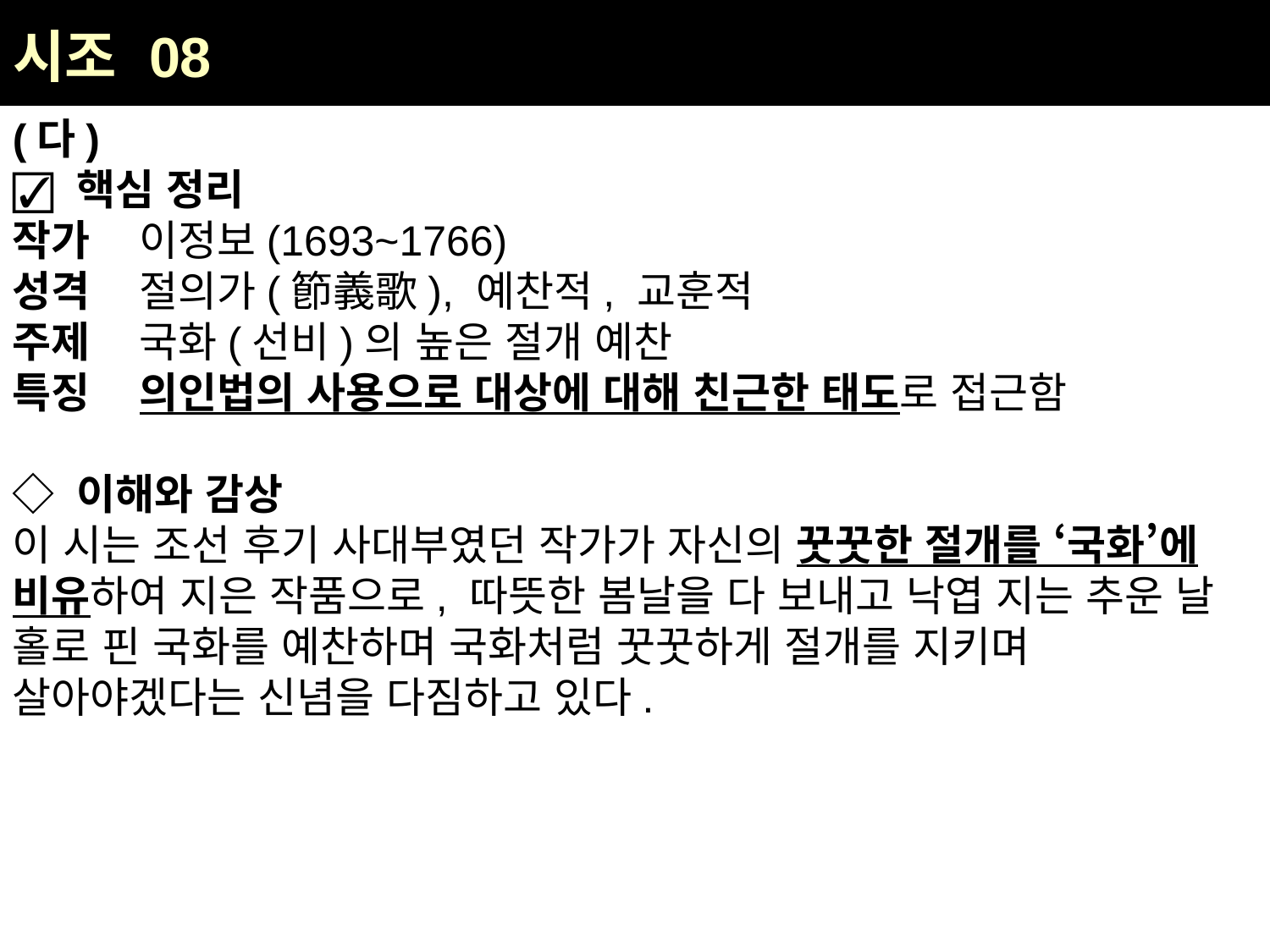

| 시조 08 |
| --- |
(다)
☑ 핵심 정리
작가	이정보(1693~1766)
성격	절의가(節義歌), 예찬적, 교훈적
주제	국화(선비)의 높은 절개 예찬
특징	의인법의 사용으로 대상에 대해 친근한 태도로 접근함

◇ 이해와 감상
이 시는 조선 후기 사대부였던 작가가 자신의 꿋꿋한 절개를 ‘국화’에 비유하여 지은 작품으로, 따뜻한 봄날을 다 보내고 낙엽 지는 추운 날 홀로 핀 국화를 예찬하며 국화처럼 꿋꿋하게 절개를 지키며 살아야겠다는 신념을 다짐하고 있다.